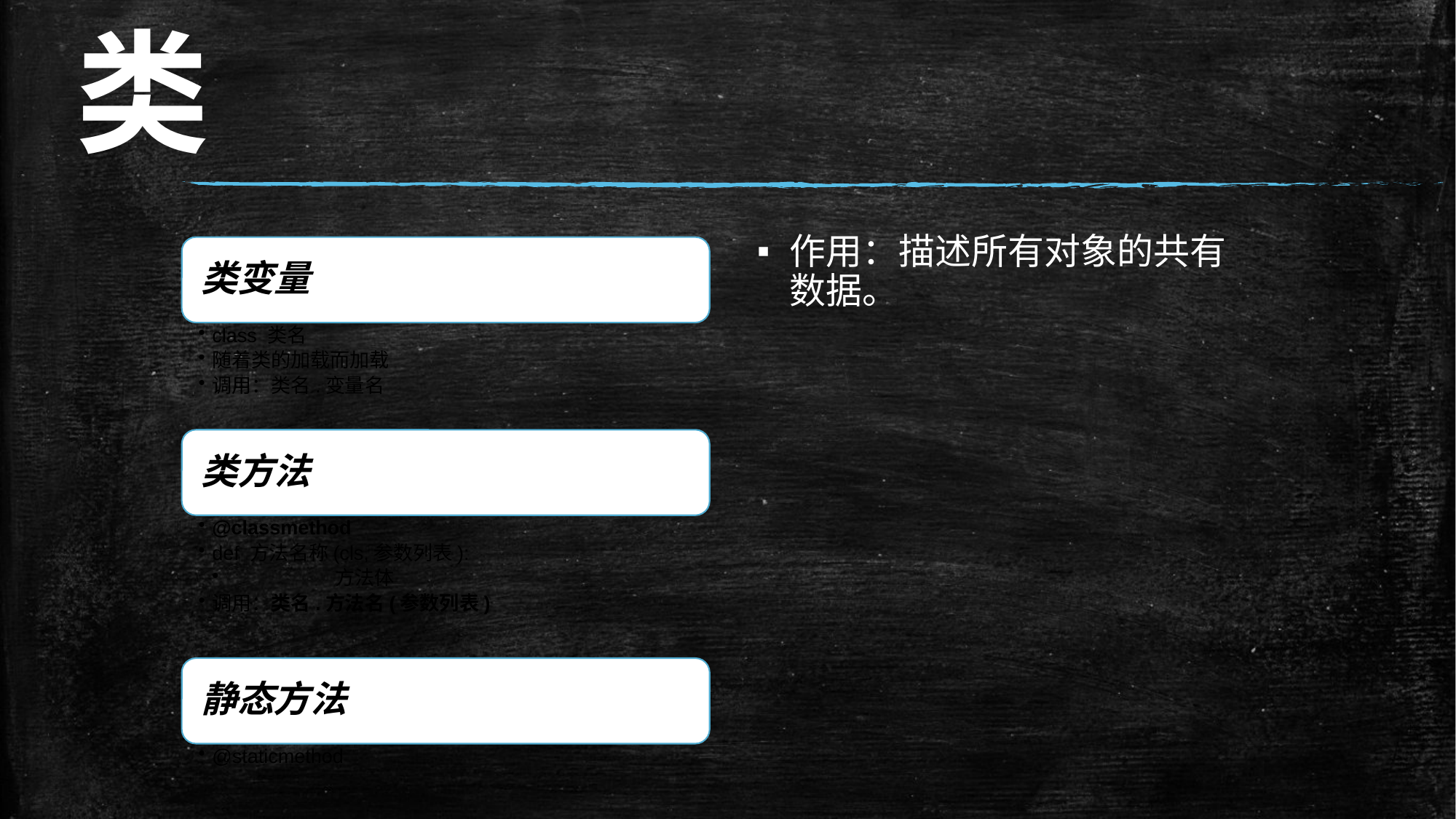

类
类变量
class 类名
随着类的加载而加载
调用：类名.变量名
类方法
@classmethod
def 方法名称(cls,参数列表):
	方法体
调用：类名.方法名(参数列表)
静态方法
@staticmethod
作用：描述所有对象的共有数据。